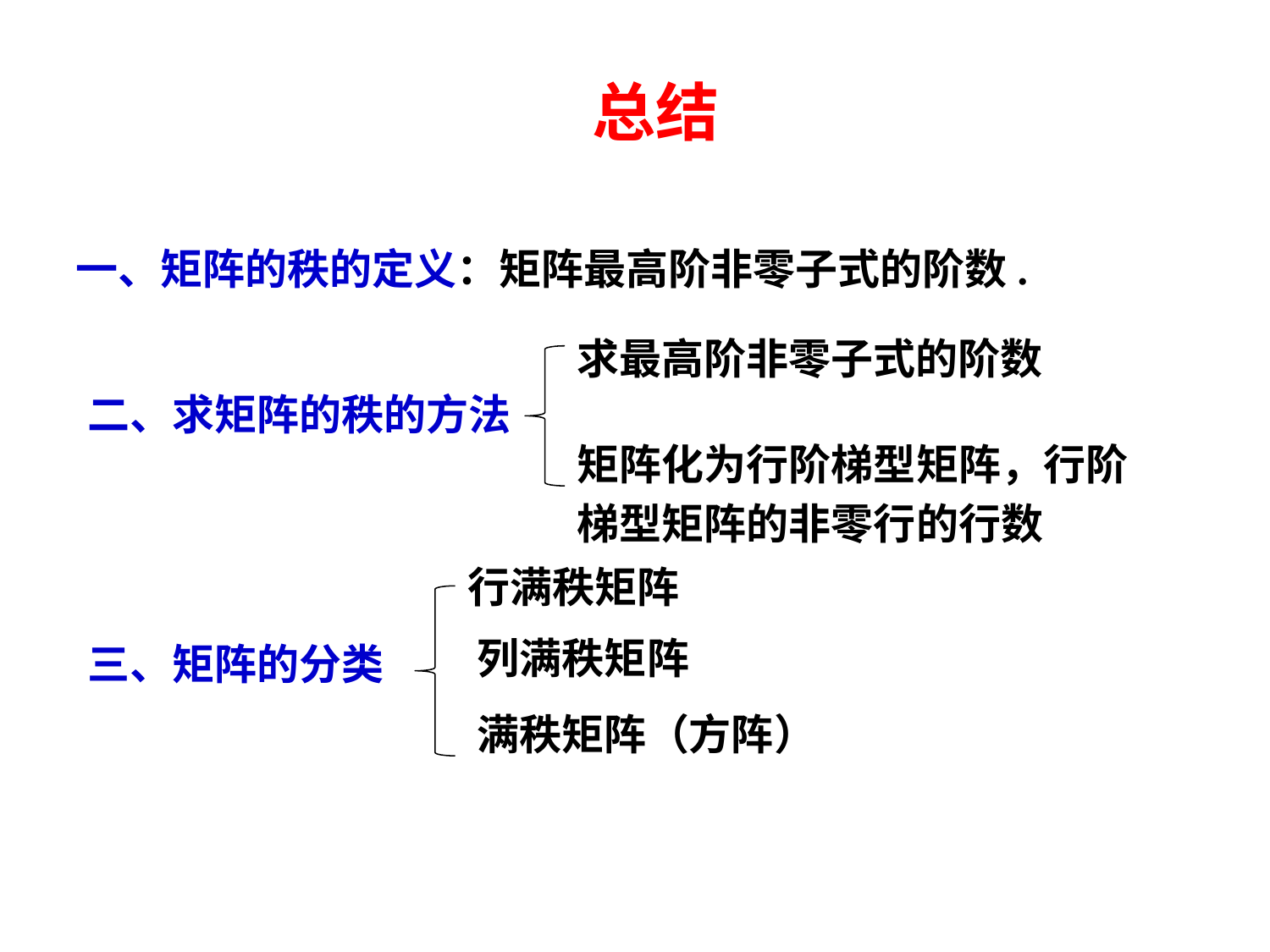

总结
一、矩阵的秩的定义：矩阵最高阶非零子式的阶数.
求最高阶非零子式的阶数

二、求矩阵的秩的方法
矩阵化为行阶梯型矩阵，行阶
梯型矩阵的非零行的行数
行满秩矩阵

列满秩矩阵
三、矩阵的分类
满秩矩阵（方阵）